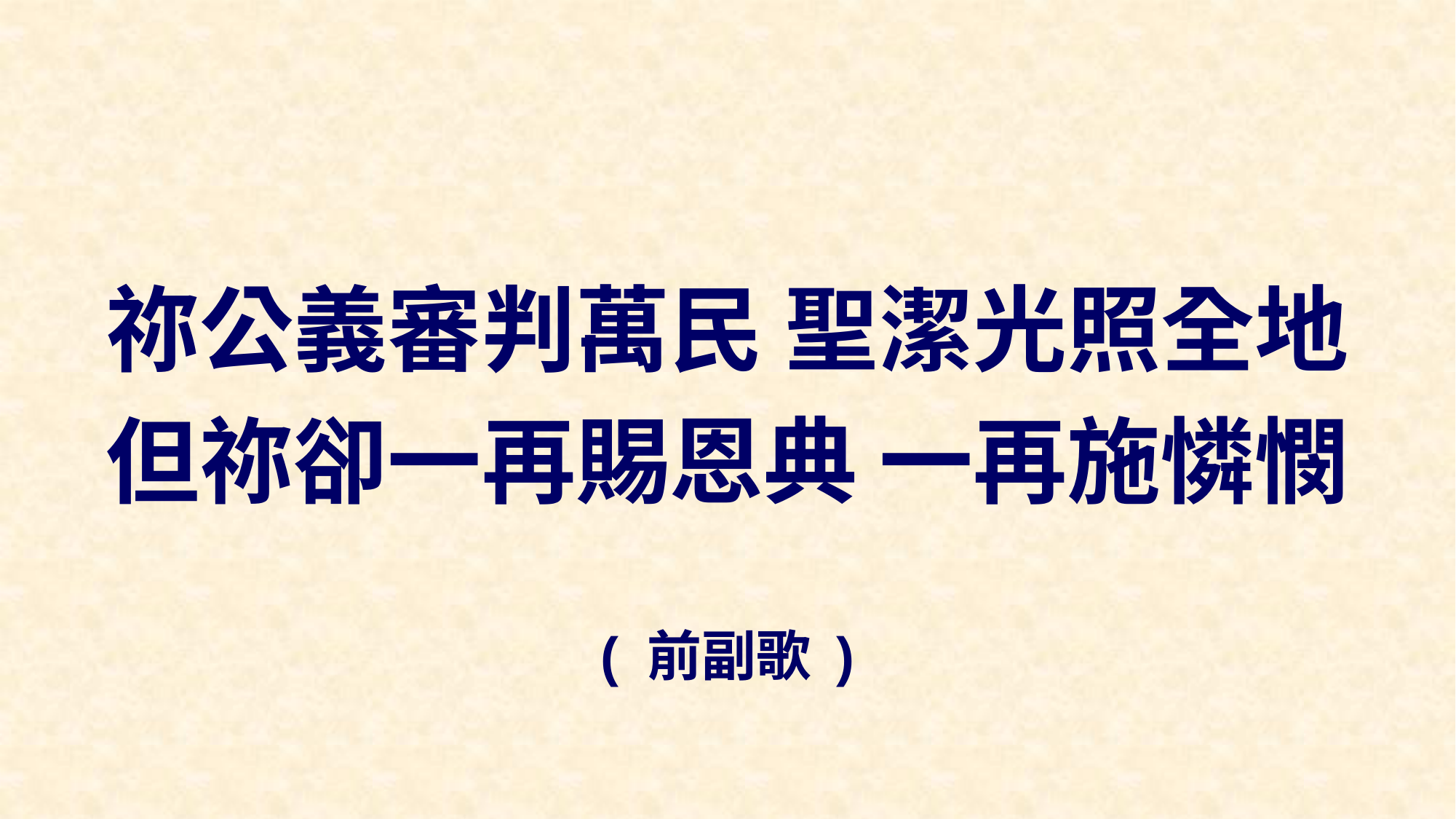

祢公義審判萬民 聖潔光照全地
但祢卻一再賜恩典 一再施憐憫
( 前副歌 )